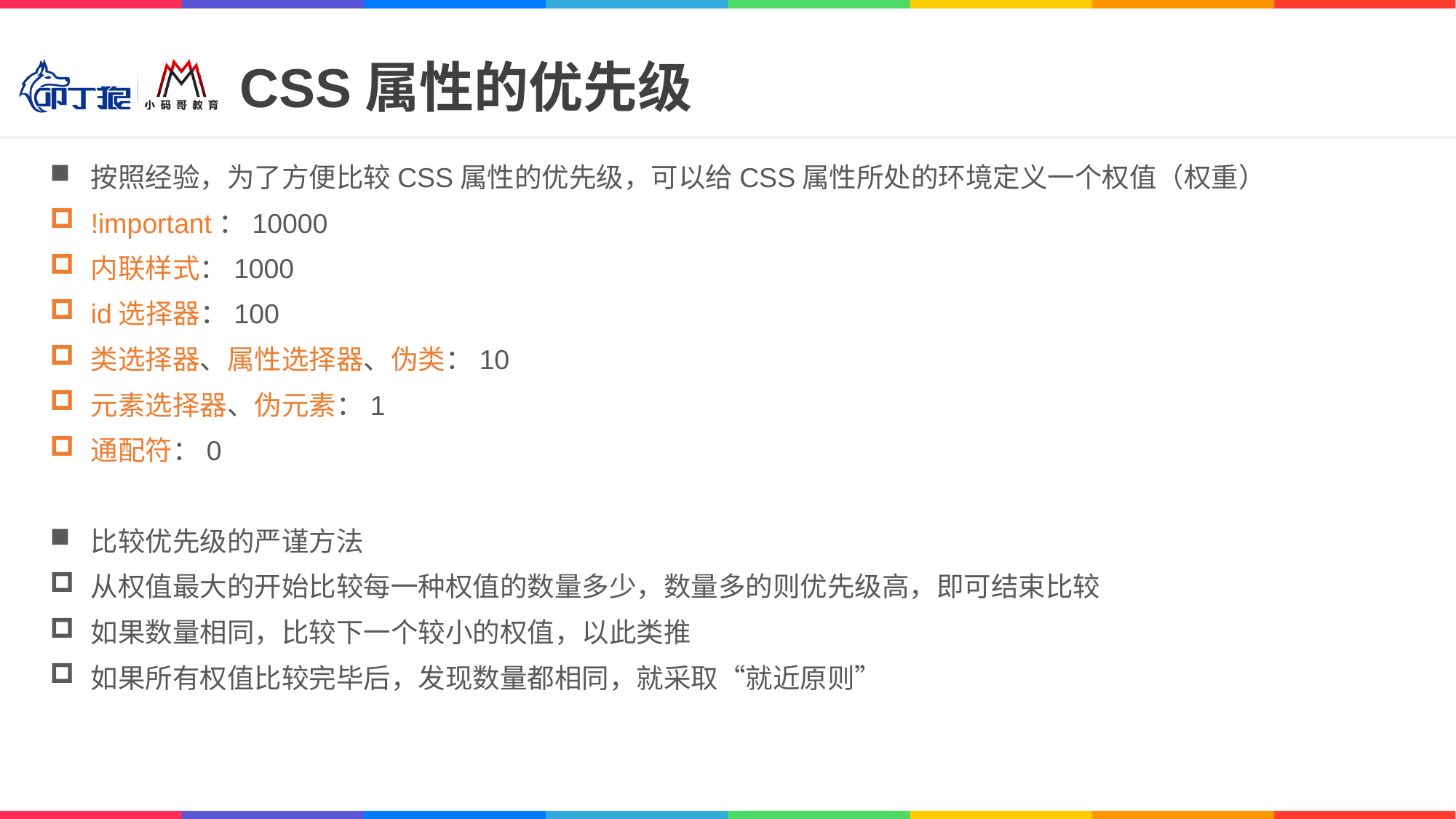

# CSS属性的优先级
按照经验，为了方便比较CSS属性的优先级，可以给CSS属性所处的环境定义一个权值（权重）
!important：10000
内联样式：1000
id选择器：100
类选择器、属性选择器、伪类：10
元素选择器、伪元素：1
通配符：0

比较优先级的严谨方法
从权值最大的开始比较每一种权值的数量多少，数量多的则优先级高，即可结束比较
如果数量相同，比较下一个较小的权值，以此类推
如果所有权值比较完毕后，发现数量都相同，就采取“就近原则”